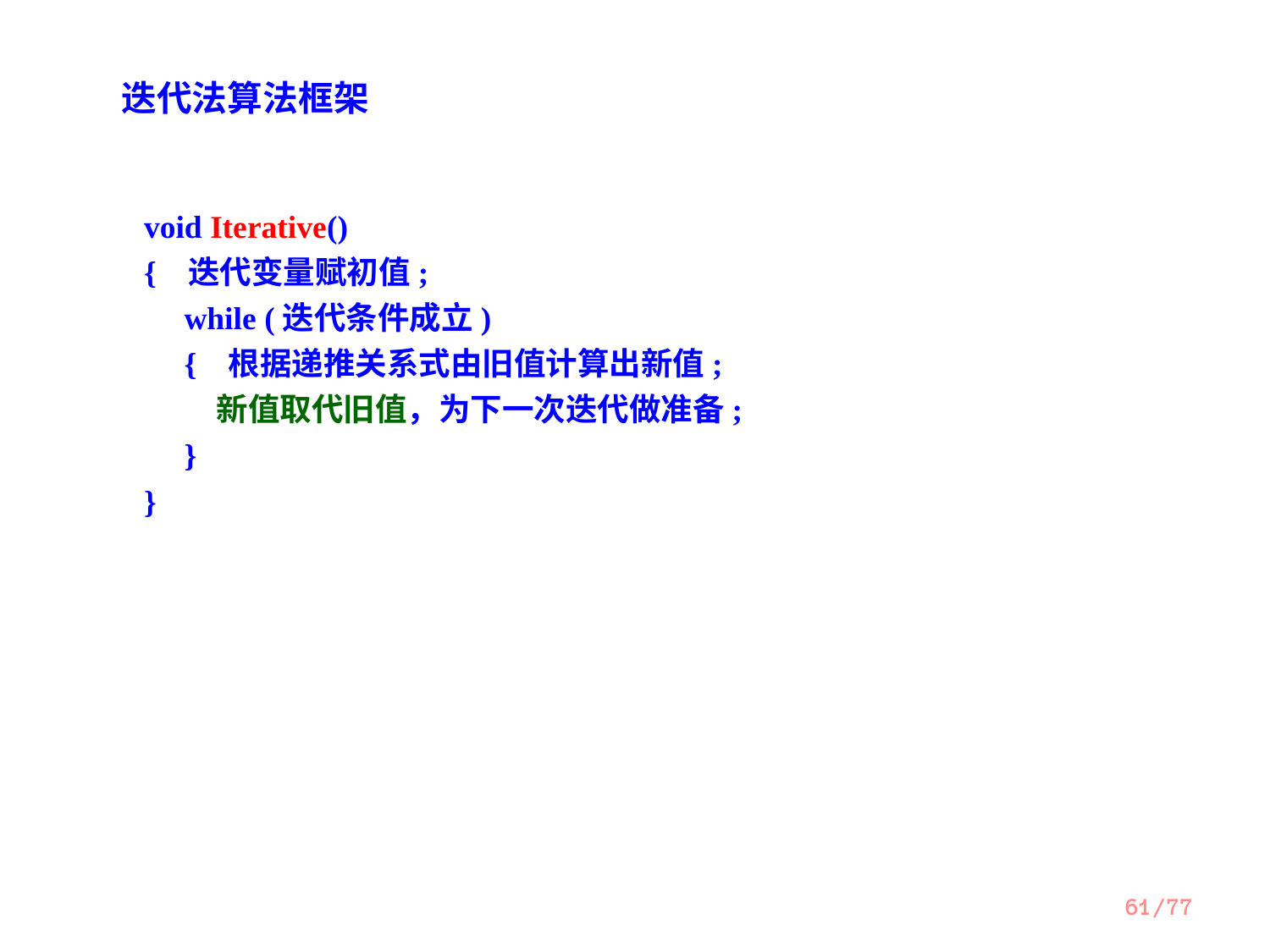

迭代法算法框架
void Iterative()
{   迭代变量赋初值;
     while (迭代条件成立)
     {   根据递推关系式由旧值计算出新值;
         新值取代旧值，为下一次迭代做准备;
     }
}
61/77